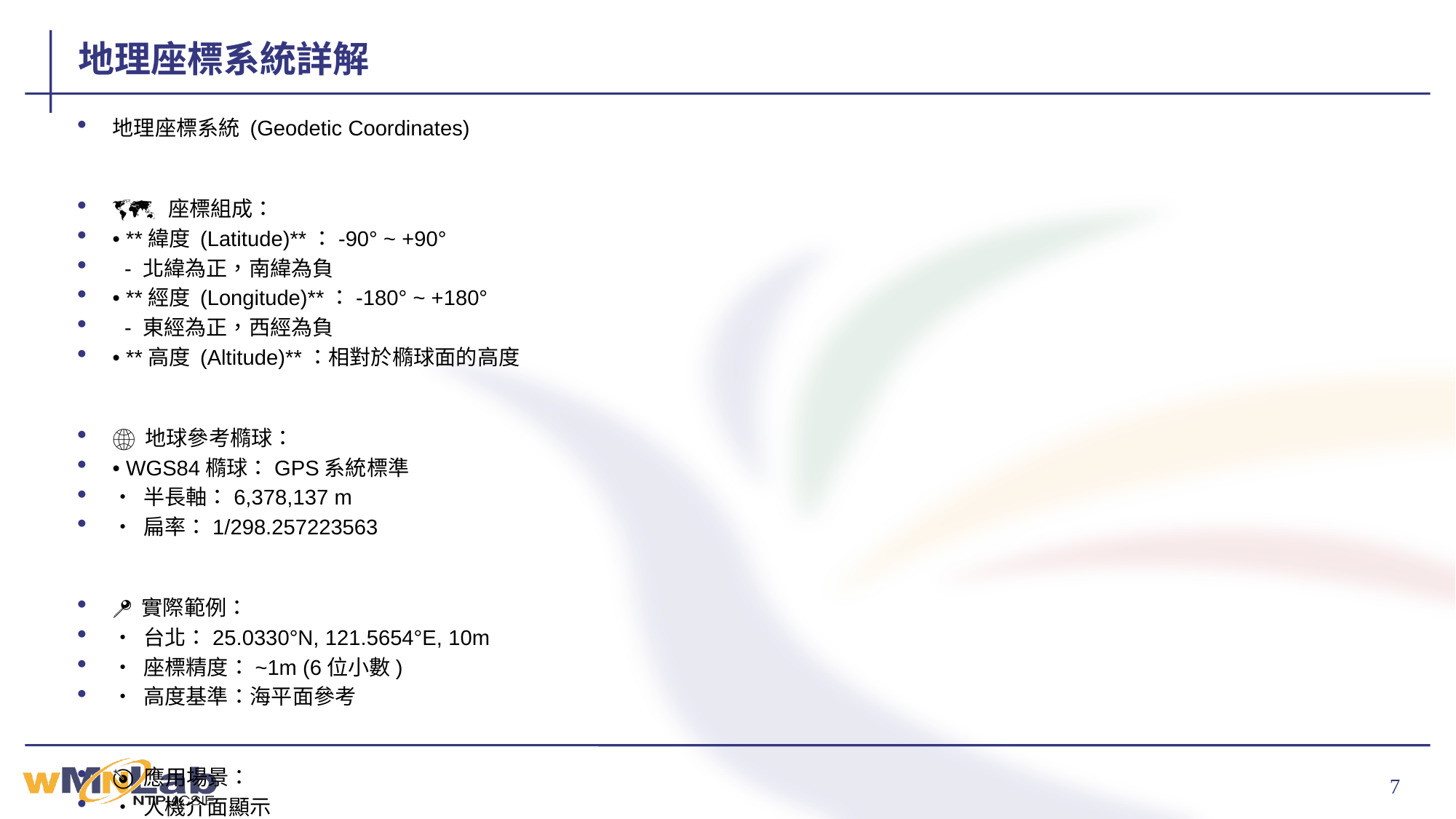

# 地理座標系統詳解
地理座標系統 (Geodetic Coordinates)

🗺️ 座標組成：
• **緯度 (Latitude)**：-90° ~ +90°
  - 北緯為正，南緯為負
• **經度 (Longitude)**：-180° ~ +180°
  - 東經為正，西經為負
• **高度 (Altitude)**：相對於橢球面的高度

🌐 地球參考橢球：
• WGS84橢球：GPS系統標準
• 半長軸：6,378,137 m
• 扁率：1/298.257223563

📍 實際範例：
• 台北：25.0330°N, 121.5654°E, 10m
• 座標精度：~1m (6位小數)
• 高度基準：海平面參考

🎯 應用場景：
• 人機介面顯示
• 地圖標記和導航
• 氣象數據關聯
• 地面觀測站位置